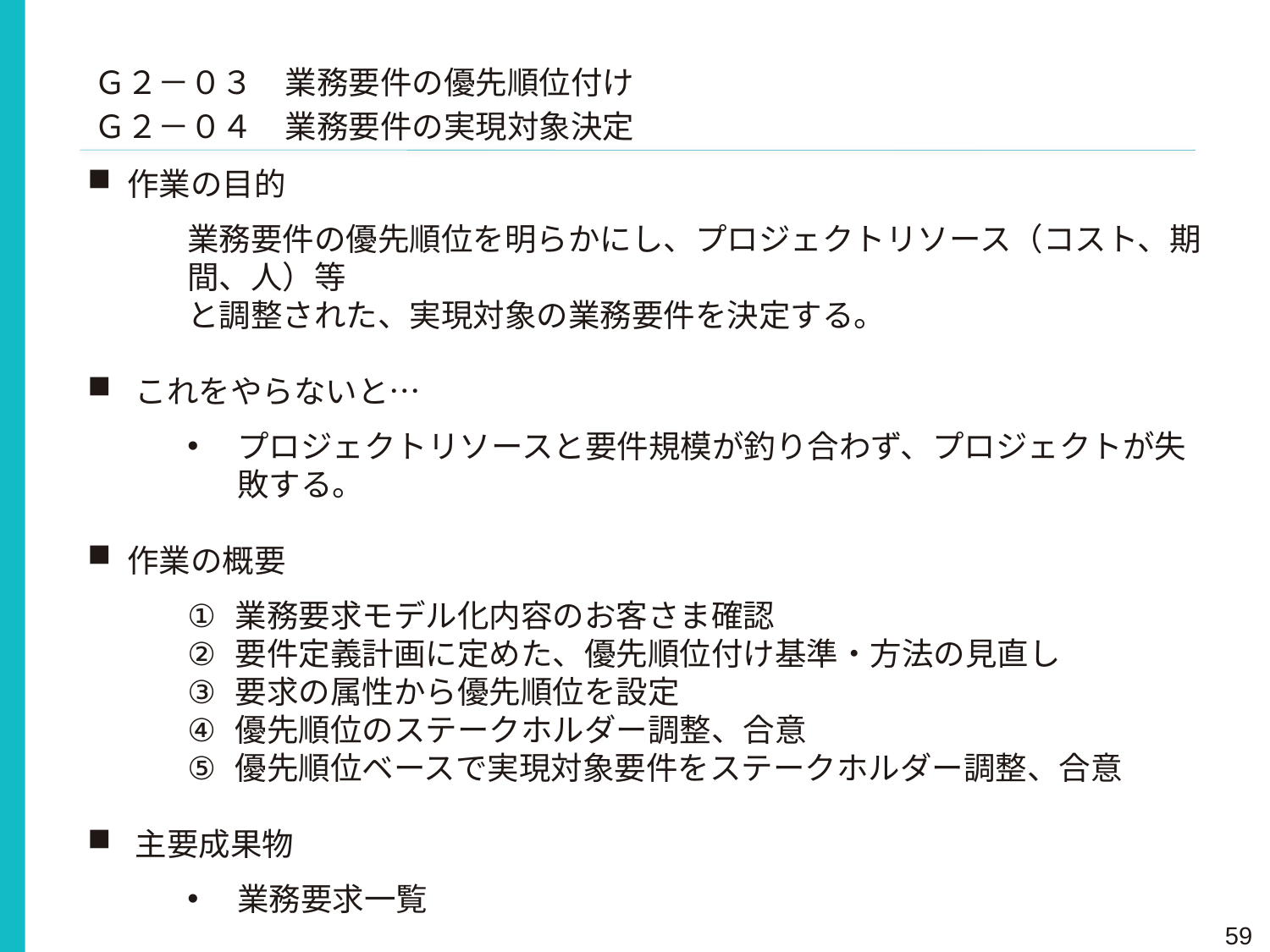

Ｇ２－０３　業務要件の優先順位付け
Ｇ２－０４　業務要件の実現対象決定

作業の目的

業務要件の優先順位を明らかにし、プロジェクトリソース（コスト、期間、人）等
と調整された、実現対象の業務要件を決定する。

これをやらないと…

プロジェクトリソースと要件規模が釣り合わず、プロジェクトが失敗する。

作業の概要

業務要求モデル化内容のお客さま確認
要件定義計画に定めた、優先順位付け基準・方法の見直し
要求の属性から優先順位を設定
優先順位のステークホルダー調整、合意
優先順位ベースで実現対象要件をステークホルダー調整、合意

主要成果物

業務要求一覧

59